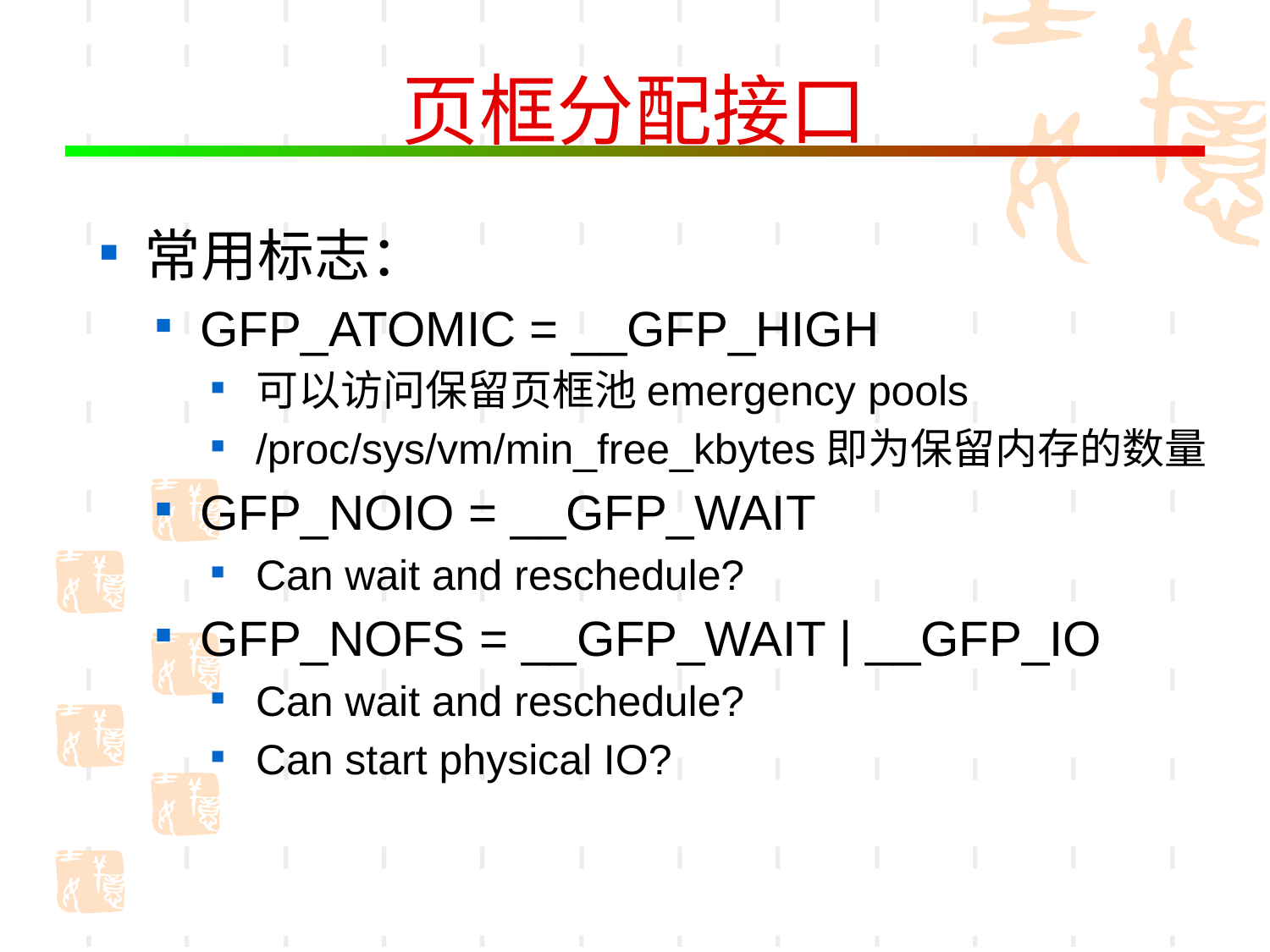

# 页框分配接口
常用标志：
GFP_ATOMIC = __GFP_HIGH
可以访问保留页框池emergency pools
/proc/sys/vm/min_free_kbytes即为保留内存的数量
GFP_NOIO = __GFP_WAIT
Can wait and reschedule?
GFP_NOFS = __GFP_WAIT | __GFP_IO
Can wait and reschedule?
Can start physical IO?